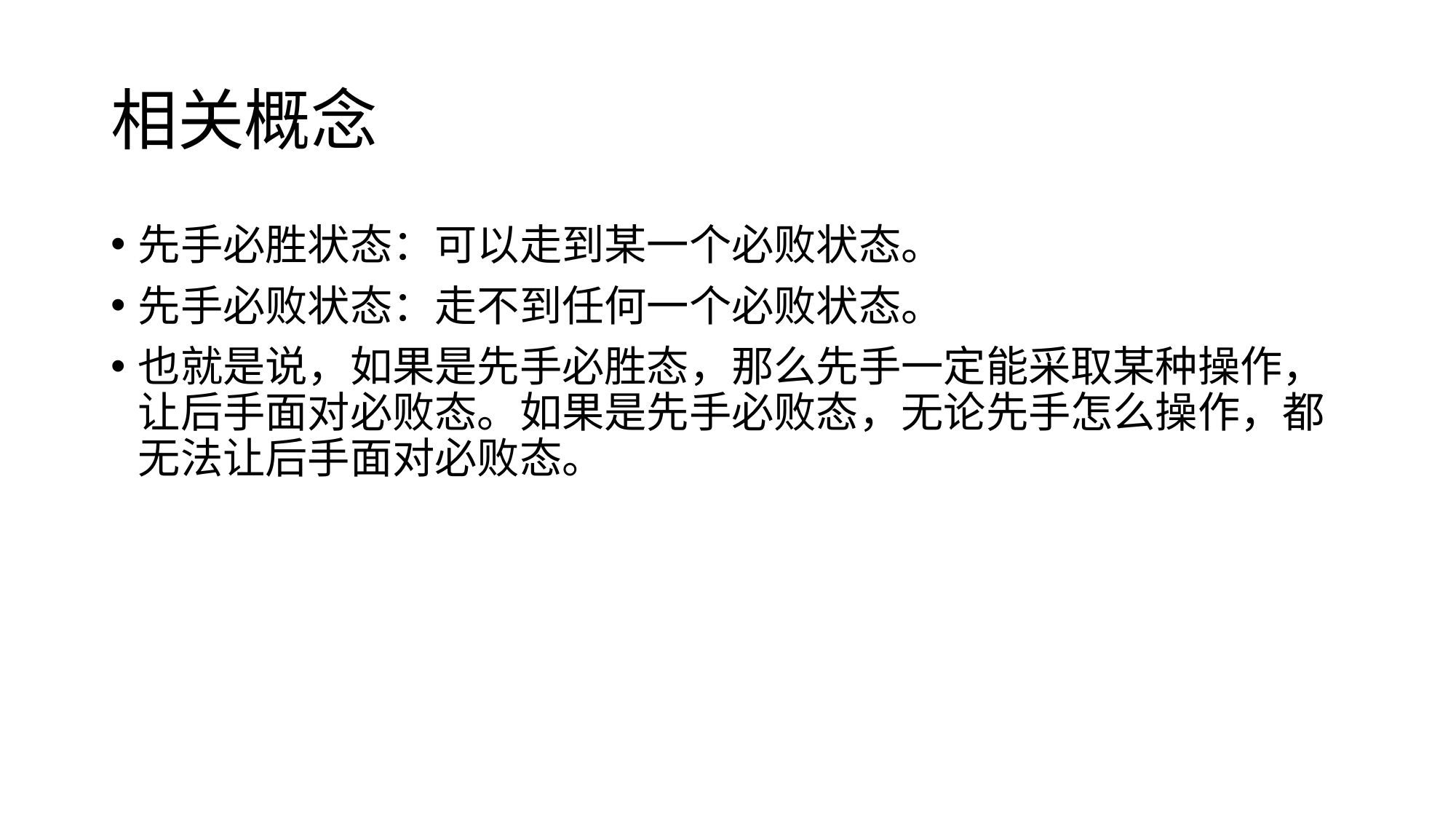

# 相关概念
先手必胜状态：可以走到某一个必败状态。
先手必败状态：走不到任何一个必败状态。
也就是说，如果是先手必胜态，那么先手一定能采取某种操作，让后手面对必败态。如果是先手必败态，无论先手怎么操作，都无法让后手面对必败态。